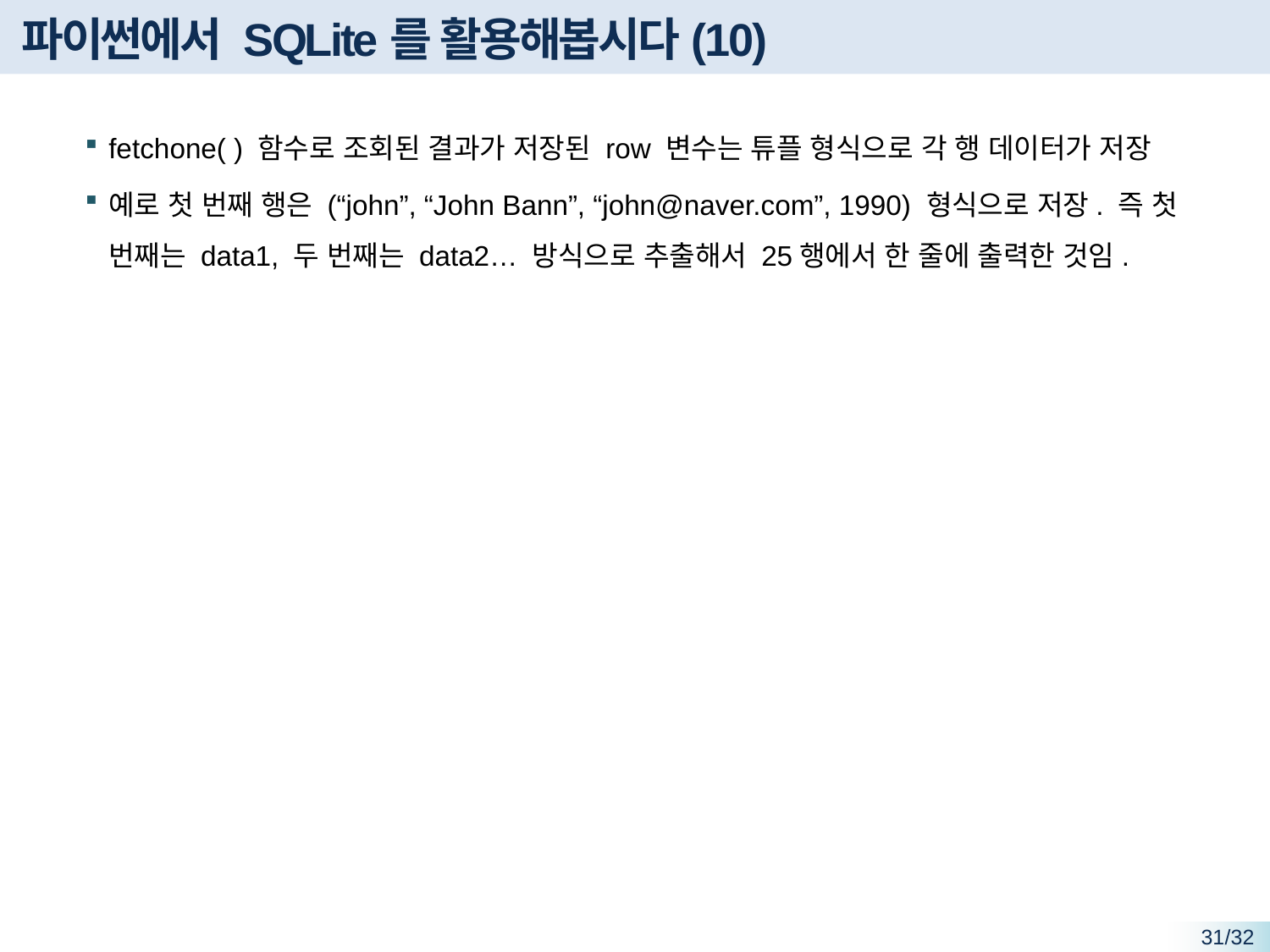

# 파이썬에서 SQLite를 활용해봅시다(10)
fetchone( ) 함수로 조회된 결과가 저장된 row 변수는 튜플 형식으로 각 행 데이터가 저장
예로 첫 번째 행은 (“john”, “John Bann”, “john@naver.com”, 1990) 형식으로 저장. 즉 첫 번째는 data1, 두 번째는 data2… 방식으로 추출해서 25행에서 한 줄에 출력한 것임.